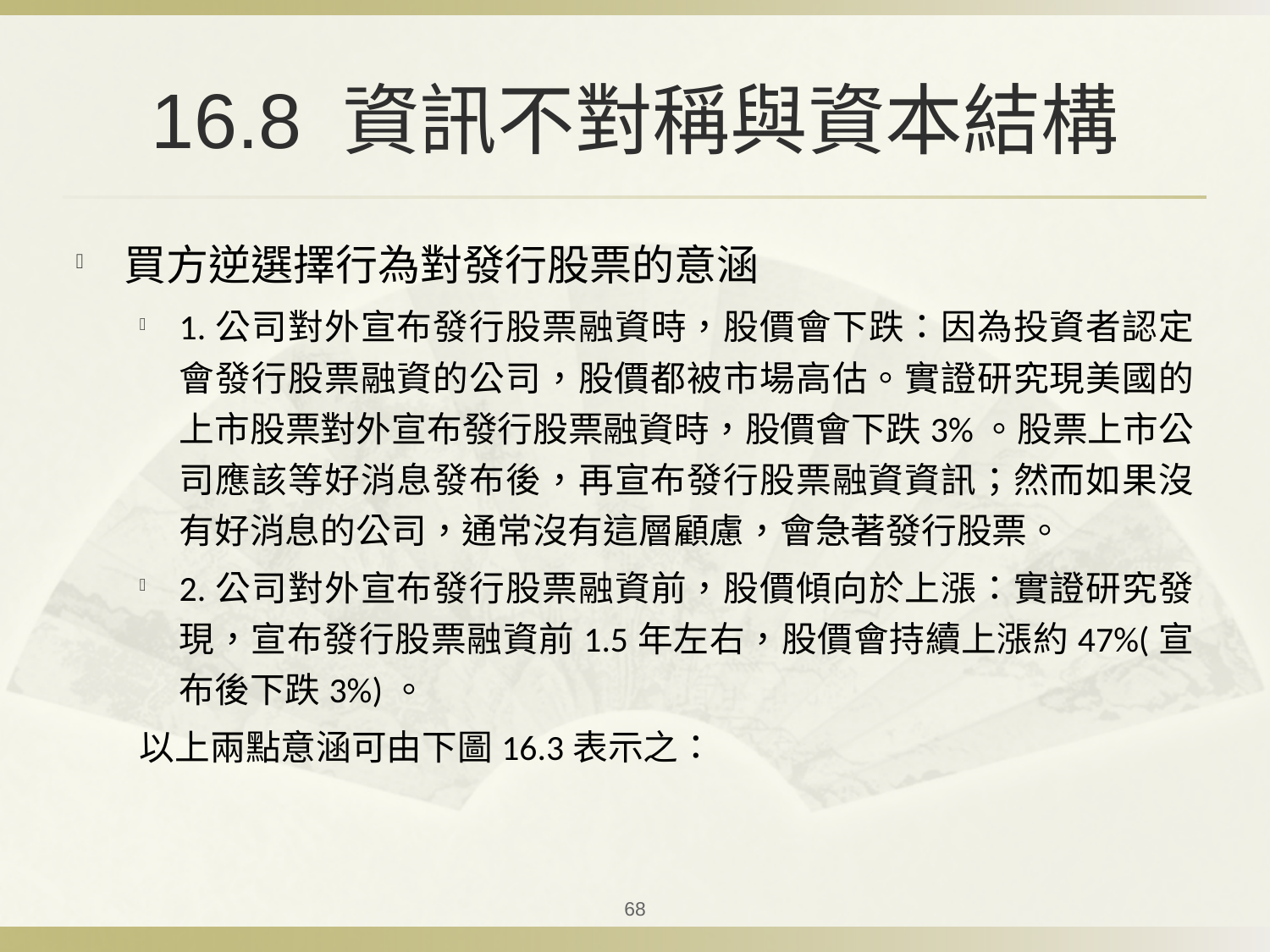

# 16.8 資訊不對稱與資本結構
買方逆選擇行為對發行股票的意涵
1.公司對外宣布發行股票融資時，股價會下跌：因為投資者認定會發行股票融資的公司，股價都被市場高估。實證研究現美國的上市股票對外宣布發行股票融資時，股價會下跌3%。股票上市公司應該等好消息發布後，再宣布發行股票融資資訊；然而如果沒有好消息的公司，通常沒有這層顧慮，會急著發行股票。
2.公司對外宣布發行股票融資前，股價傾向於上漲：實證研究發現，宣布發行股票融資前1.5年左右，股價會持續上漲約47%(宣布後下跌3%)。
以上兩點意涵可由下圖16.3表示之：

68